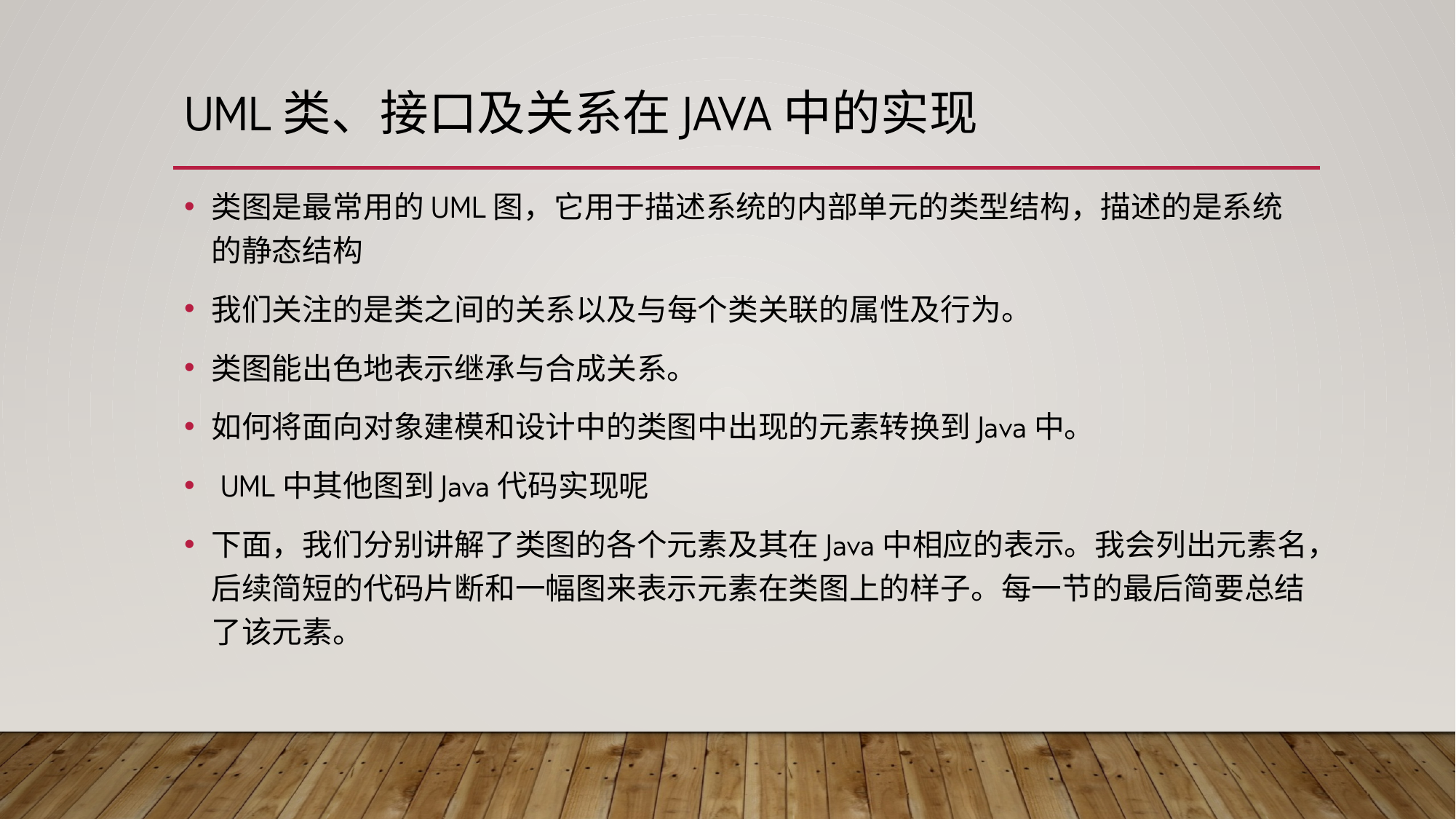

# UML类、接口及关系在Java中的实现
类图是最常用的UML图，它用于描述系统的内部单元的类型结构，描述的是系统的静态结构
我们关注的是类之间的关系以及与每个类关联的属性及行为。
类图能出色地表示继承与合成关系。
如何将面向对象建模和设计中的类图中出现的元素转换到Java中。
 UML中其他图到Java代码实现呢
下面，我们分别讲解了类图的各个元素及其在Java中相应的表示。我会列出元素名，后续简短的代码片断和一幅图来表示元素在类图上的样子。每一节的最后简要总结了该元素。